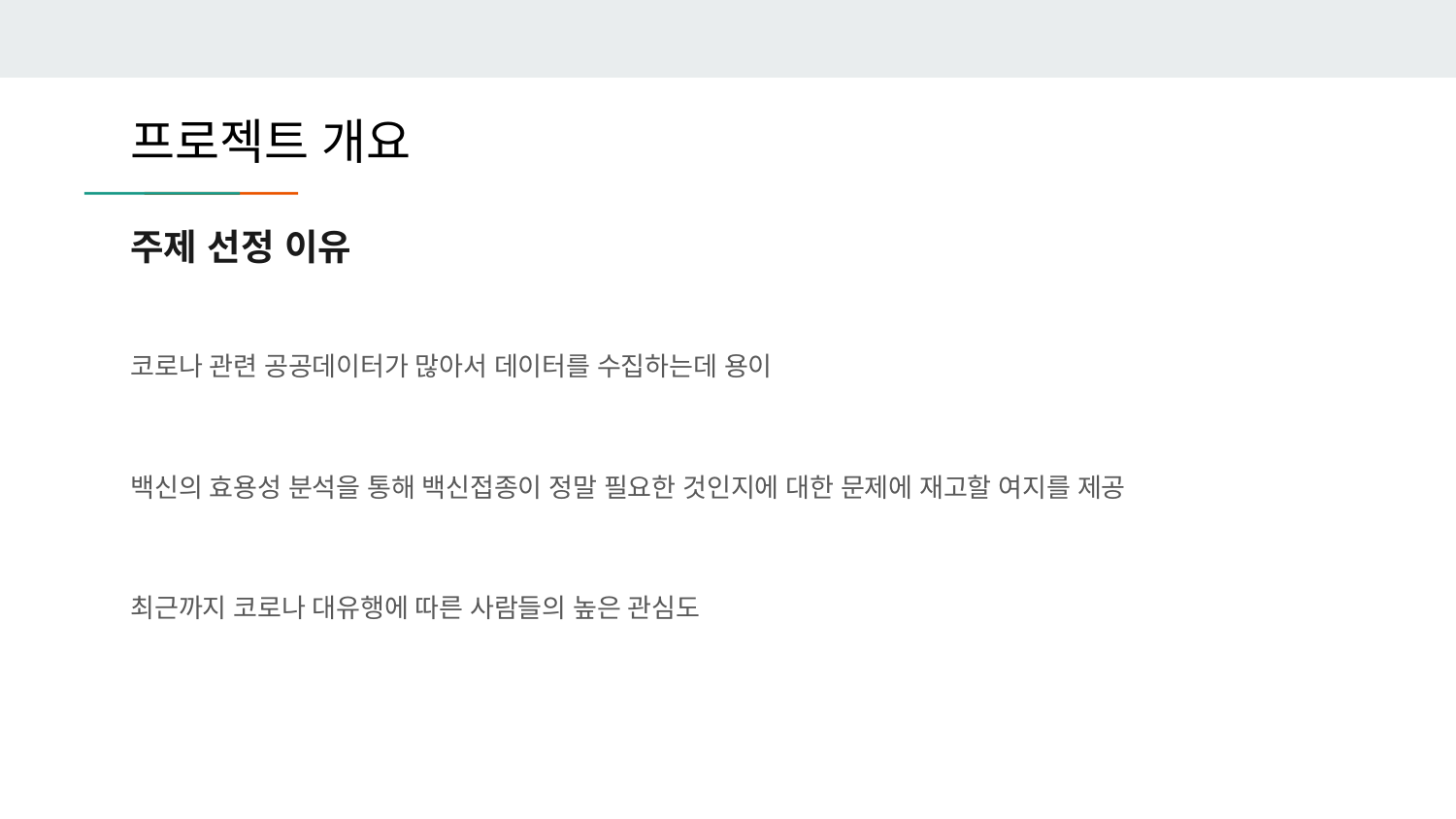

프로젝트 개요
# 주제 선정 이유
코로나 관련 공공데이터가 많아서 데이터를 수집하는데 용이

백신의 효용성 분석을 통해 백신접종이 정말 필요한 것인지에 대한 문제에 재고할 여지를 제공

최근까지 코로나 대유행에 따른 사람들의 높은 관심도